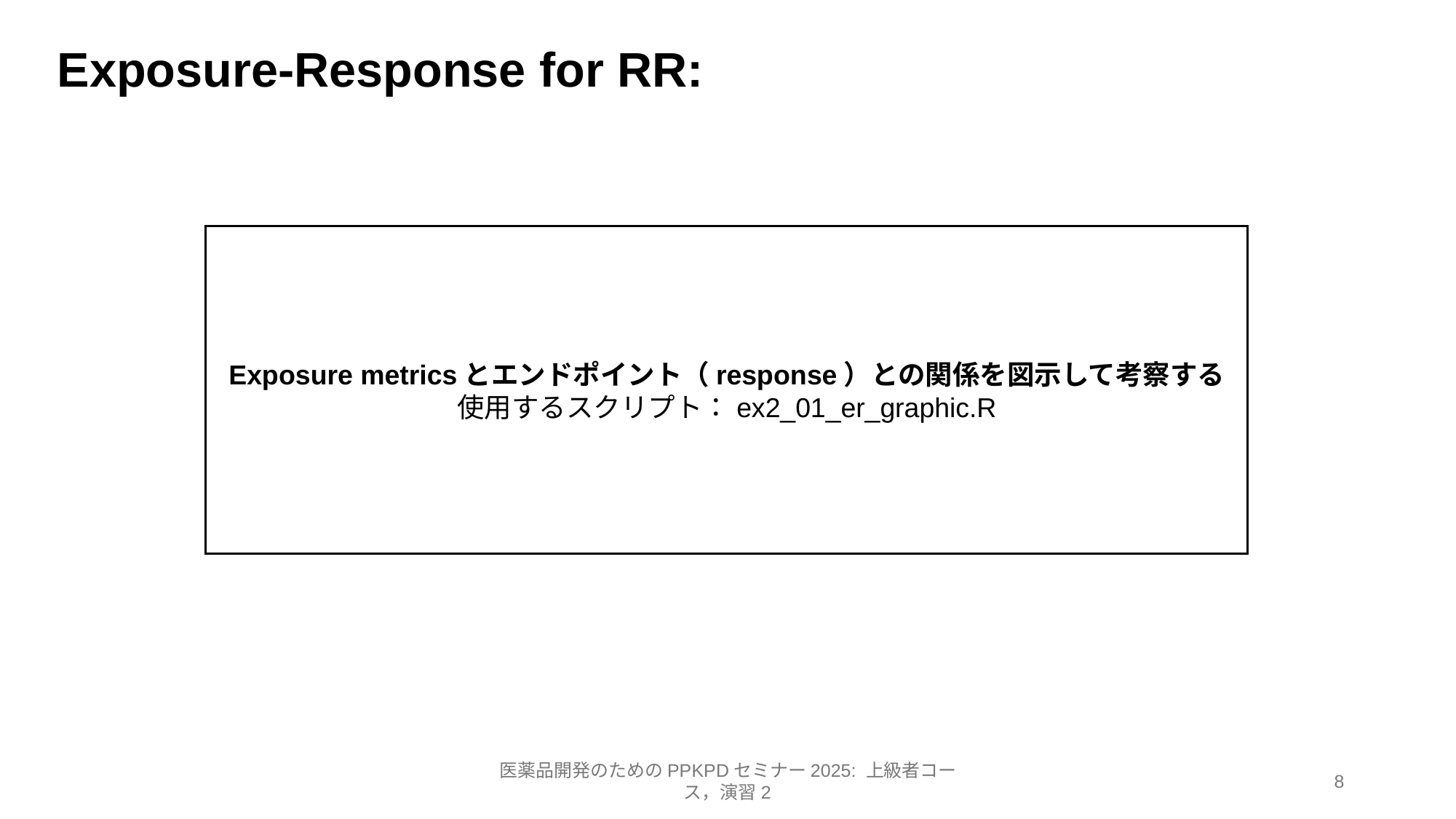

# Exposure-Response for RR:
Exposure metricsとエンドポイント（response）との関係を図示して考察する
使用するスクリプト：ex2_01_er_graphic.R
医薬品開発のためのPPKPDセミナー2025: 上級者コース，演習2
8